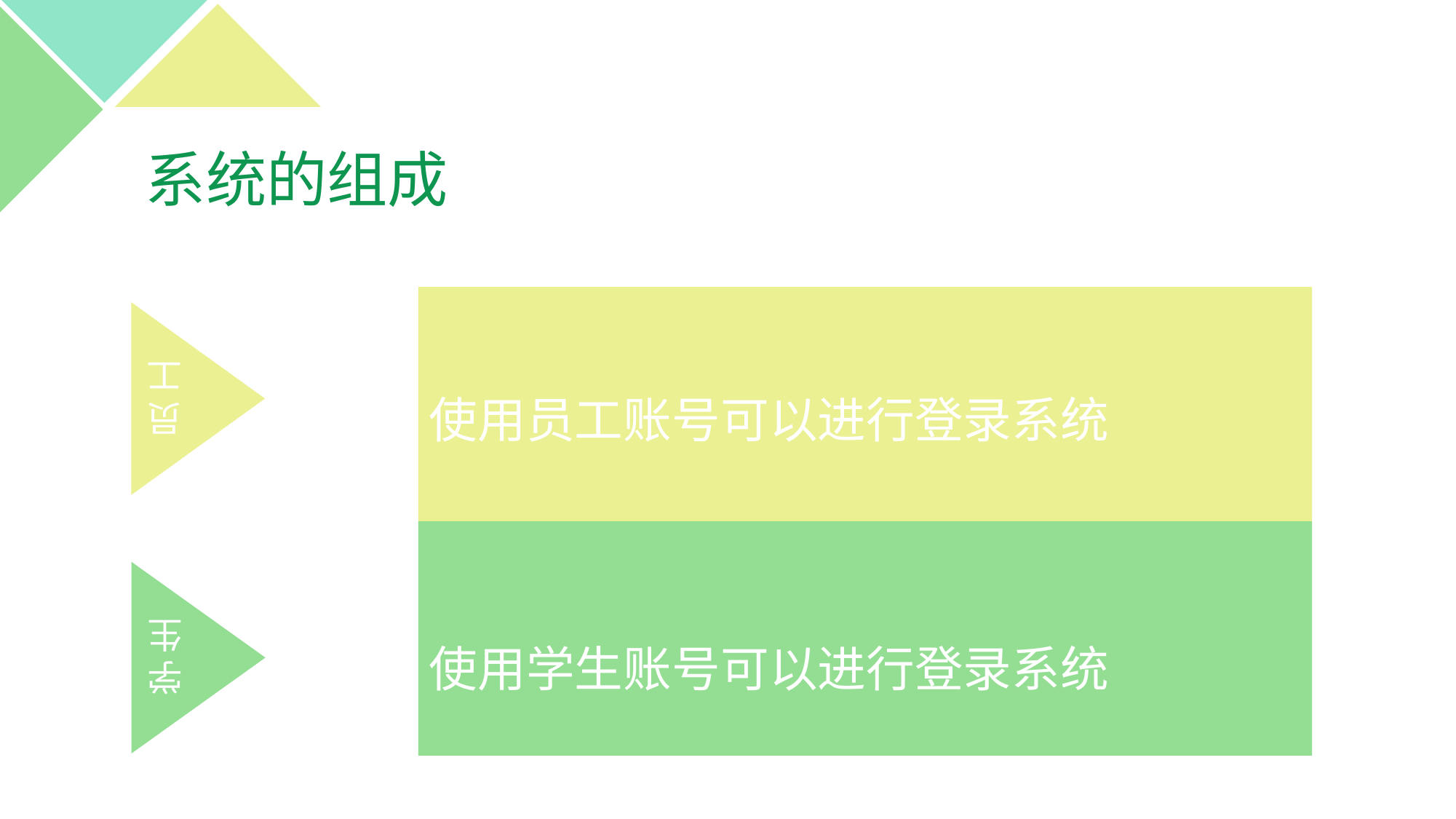

系统的组成
使用员工账号可以进行登录系统
员工

使用学生账号可以进行登录系统
学生